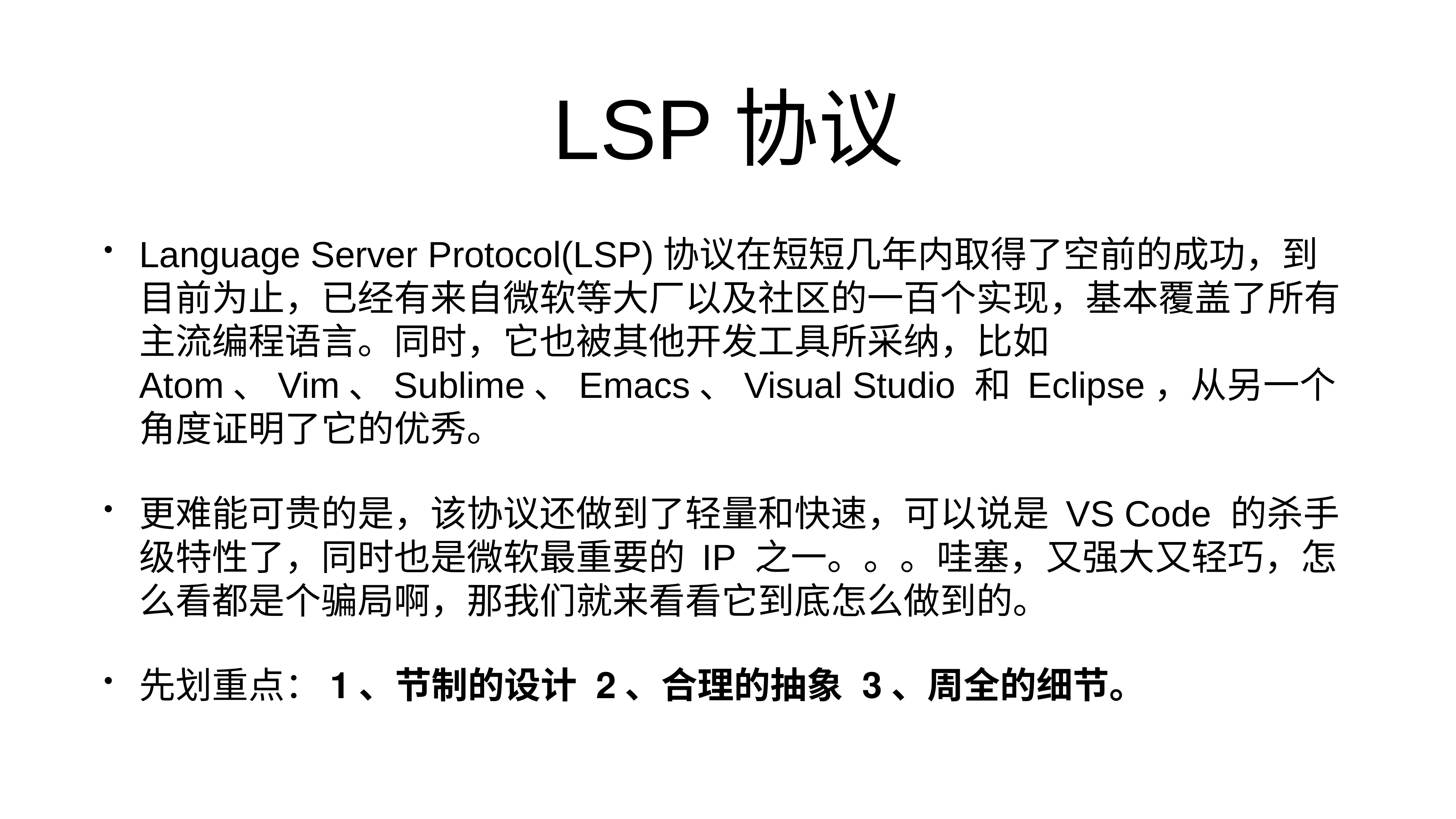

# LSP协议
Language Server Protocol(LSP)协议在短短几年内取得了空前的成功，到目前为止，已经有来自微软等大厂以及社区的一百个实现，基本覆盖了所有主流编程语言。同时，它也被其他开发工具所采纳，比如 Atom、Vim、Sublime、Emacs、Visual Studio 和 Eclipse，从另一个角度证明了它的优秀。
更难能可贵的是，该协议还做到了轻量和快速，可以说是 VS Code 的杀手级特性了，同时也是微软最重要的 IP 之一。。。哇塞，又强大又轻巧，怎么看都是个骗局啊，那我们就来看看它到底怎么做到的。
先划重点：1、节制的设计 2、合理的抽象 3、周全的细节。